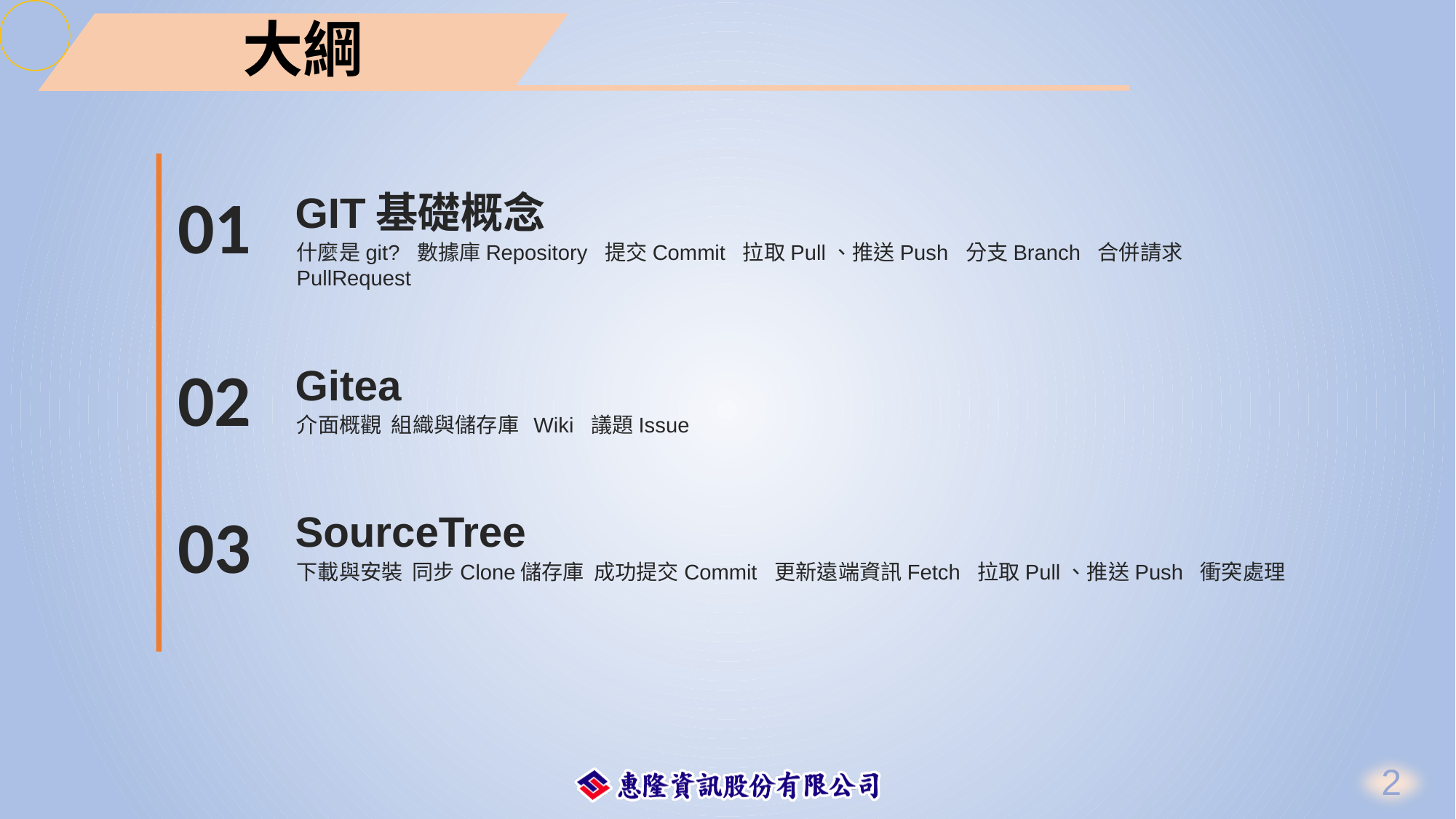

# 大綱

01
GIT基礎概念

什麼是git?  數據庫Repository  提交Commit  拉取Pull、推送Push  分支Branch  合併請求PullRequest
02
Gitea
介面概觀  組織與儲存庫  Wiki  議題Issue
03
SourceTree
下載與安裝  同步Clone儲存庫  成功提交Commit  更新遠端資訊Fetch  拉取Pull、推送Push  衝突處理
2